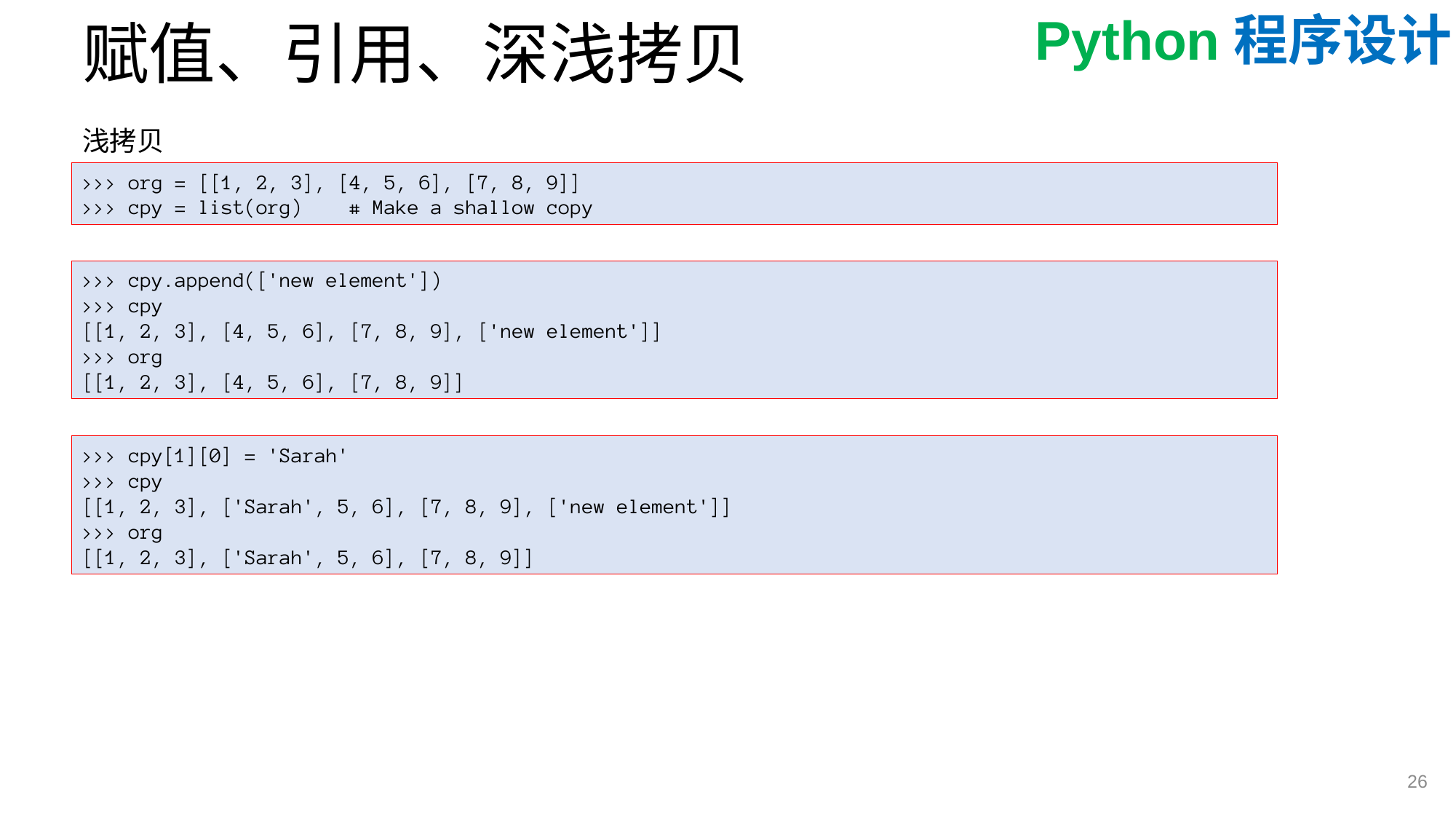

# 赋值、引用、深浅拷贝
浅拷贝
>>> org = [[1, 2, 3], [4, 5, 6], [7, 8, 9]]
>>> cpy = list(org)    # Make a shallow copy
>>> cpy.append(['new element'])
>>> cpy
[[1, 2, 3], [4, 5, 6], [7, 8, 9], ['new element']]
>>> org
[[1, 2, 3], [4, 5, 6], [7, 8, 9]]
>>> cpy[1][0] = 'Sarah'
>>> cpy
[[1, 2, 3], ['Sarah', 5, 6], [7, 8, 9], ['new element']]
>>> org
[[1, 2, 3], ['Sarah', 5, 6], [7, 8, 9]]
26